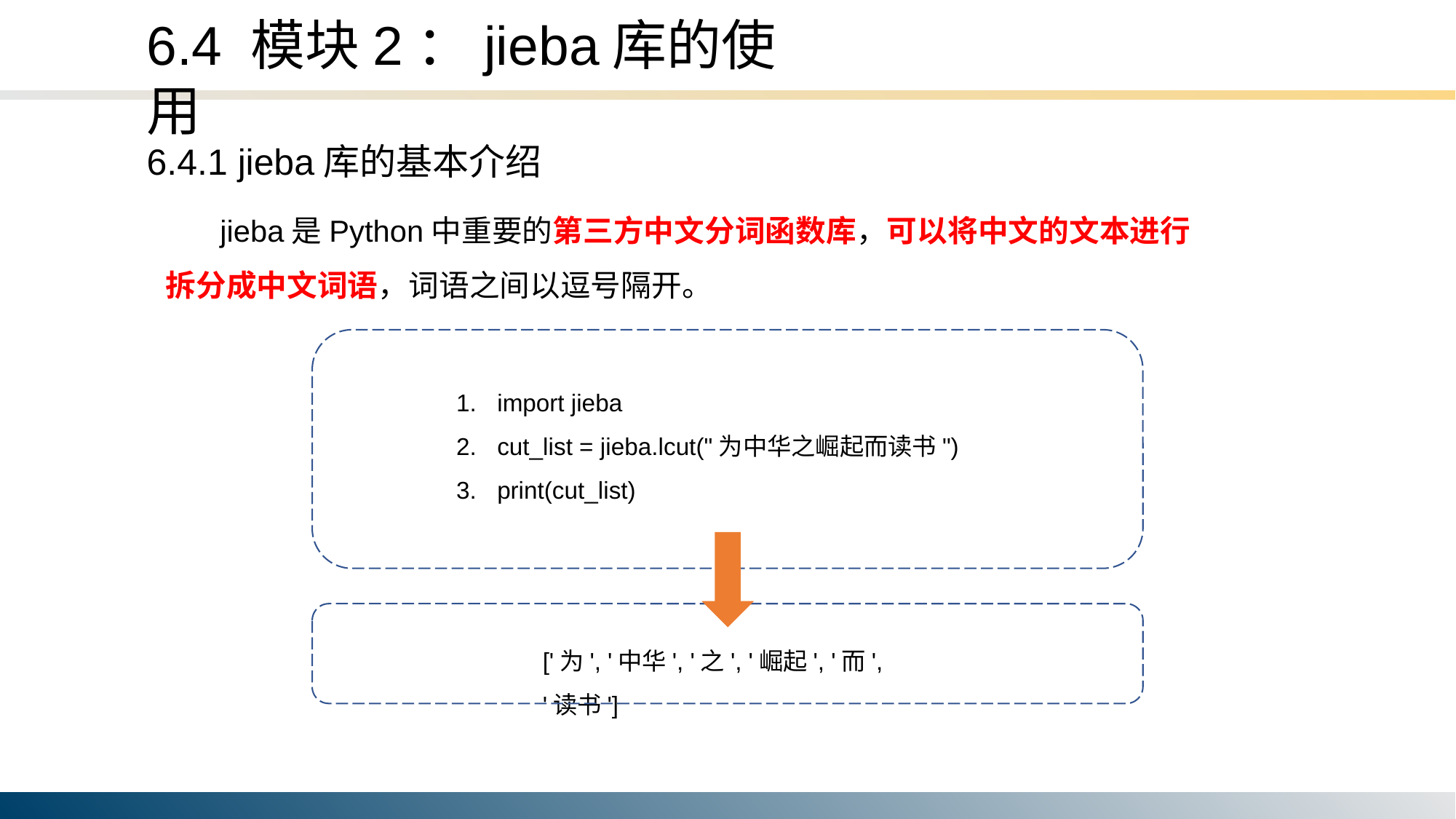

6.4 模块2：jieba库的使用
6.4.1 jieba库的基本介绍
jieba是Python中重要的第三方中文分词函数库，可以将中文的文本进行拆分成中文词语，词语之间以逗号隔开。

import jieba
cut_list = jieba.lcut("为中华之崛起而读书")
print(cut_list)

['为', '中华', '之', '崛起', '而', '读书']